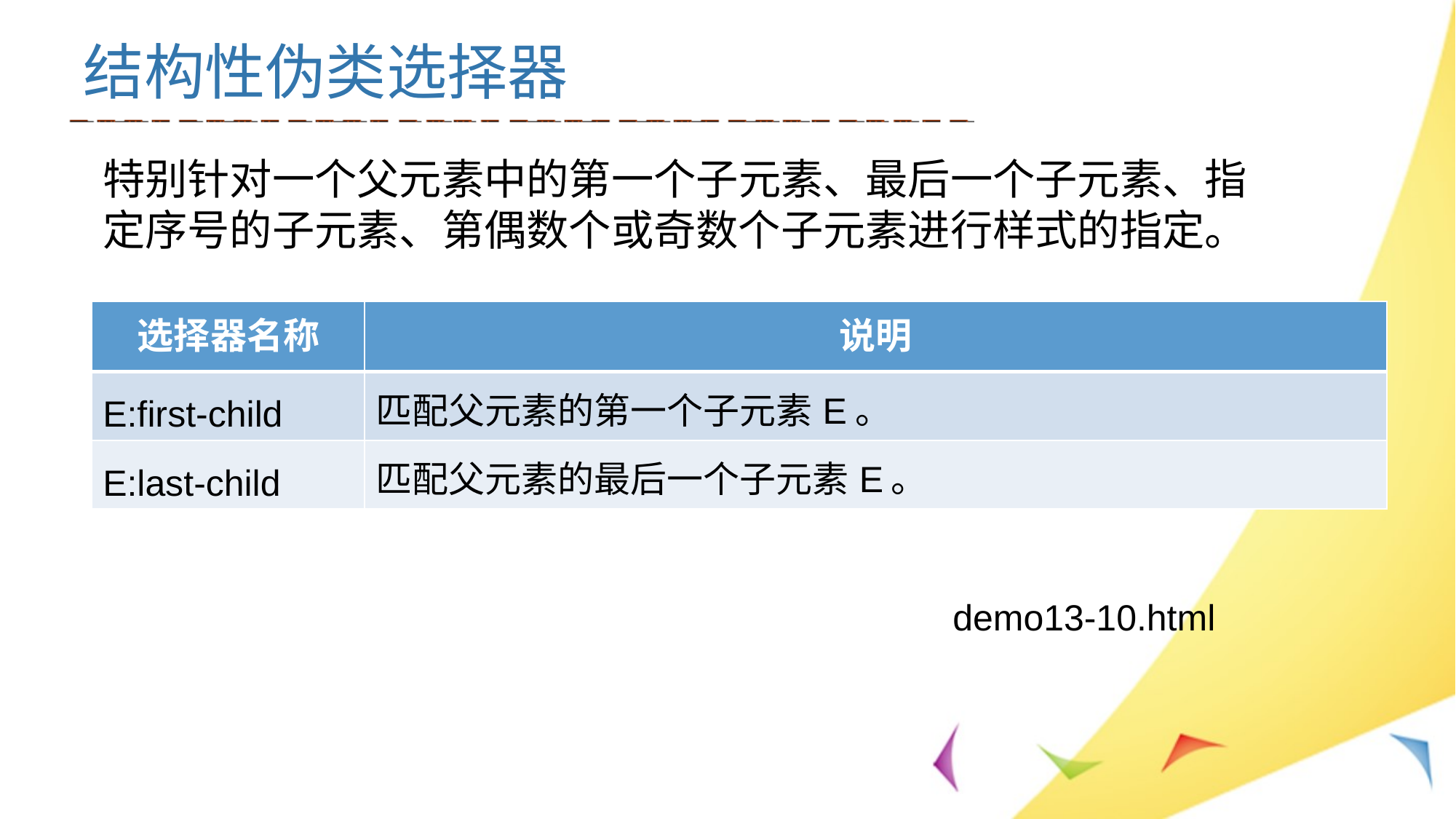

# 结构性伪类选择器
特别针对一个父元素中的第一个子元素、最后一个子元素、指定序号的子元素、第偶数个或奇数个子元素进行样式的指定。
| 选择器名称 | 说明 |
| --- | --- |
| E:first-child | 匹配父元素的第一个子元素E。 |
| E:last-child | 匹配父元素的最后一个子元素E。 |
demo13-10.html